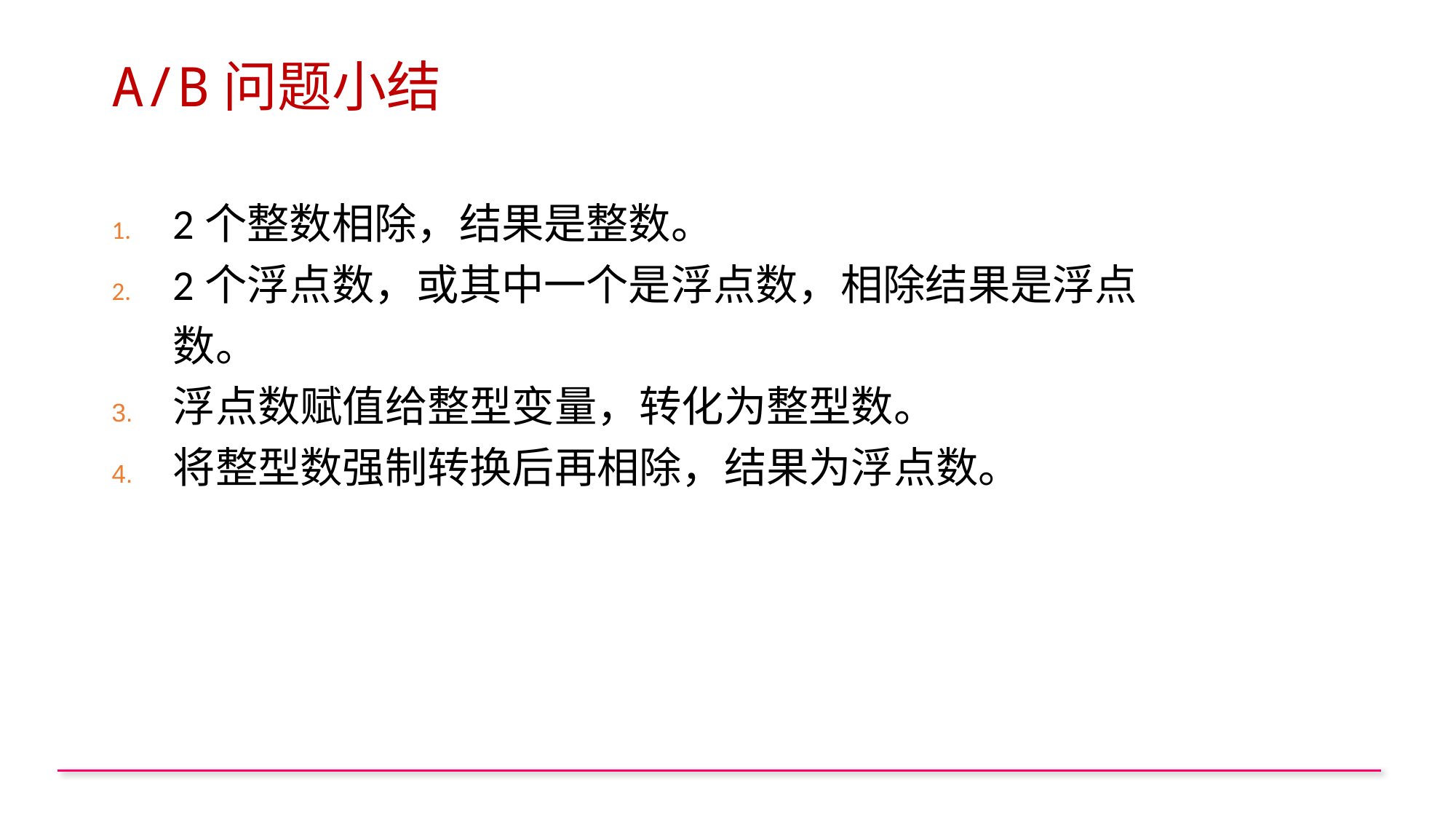

# A/B问题小结
2个整数相除，结果是整数。
2个浮点数，或其中一个是浮点数，相除结果是浮点数。
浮点数赋值给整型变量，转化为整型数。
将整型数强制转换后再相除，结果为浮点数。